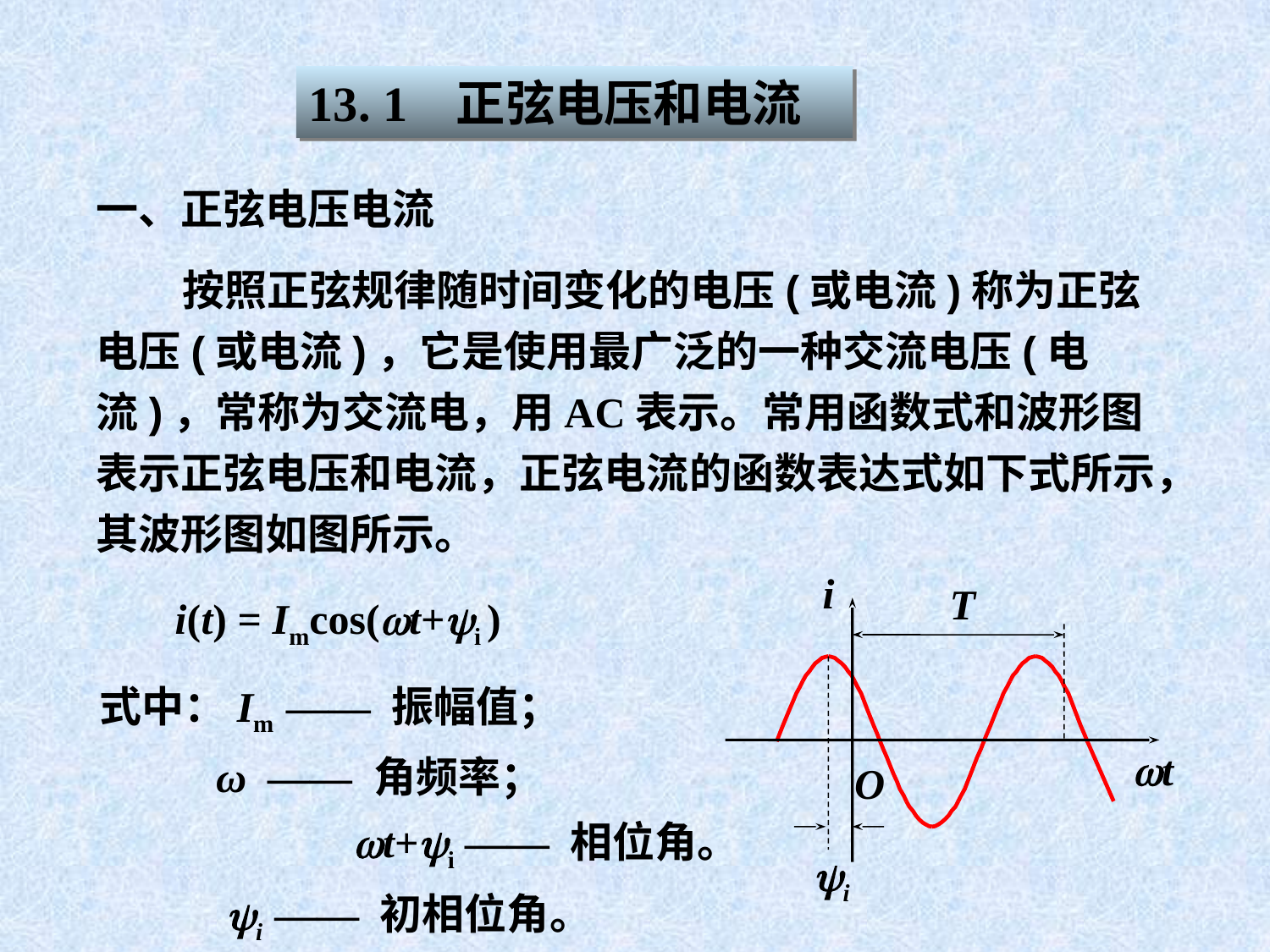

13. 1   正弦电压和电流
一、正弦电压电流
        按照正弦规律随时间变化的电压(或电流)称为正弦电压(或电流)，它是使用最广泛的一种交流电压(电流)，常称为交流电，用AC表示。常用函数式和波形图表示正弦电压和电流，正弦电流的函数表达式如下式所示，其波形图如图所示。
i
T

ωt

O

ψi
i(t) = Imcos(ωt+ψi )
式中：Im  —— 振幅值；
           ω  —— 角频率；
            ωt+ψi —— 相位角。
            ψi  —— 初相位角。